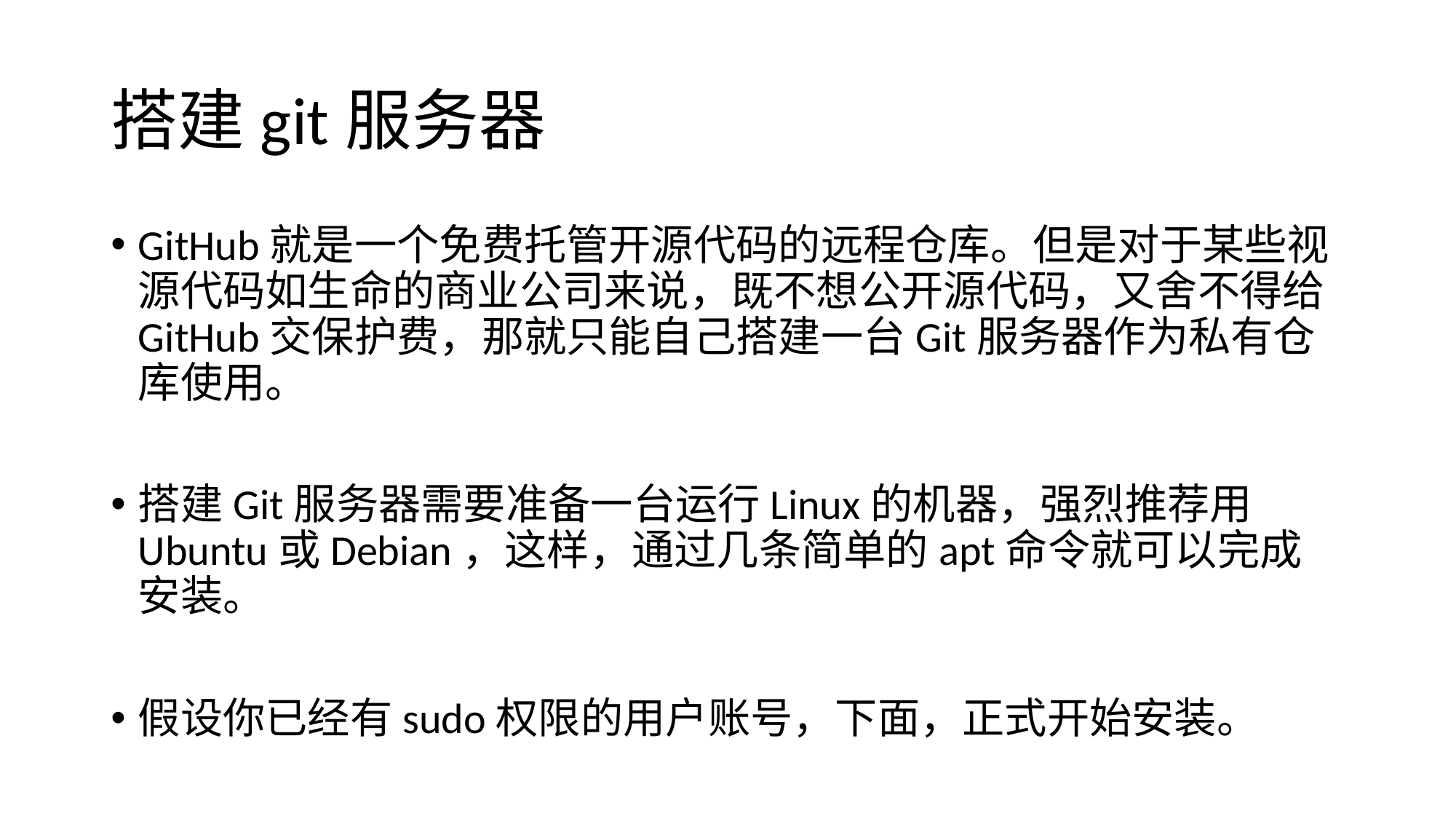

# 搭建git服务器
GitHub就是一个免费托管开源代码的远程仓库。但是对于某些视源代码如生命的商业公司来说，既不想公开源代码，又舍不得给GitHub交保护费，那就只能自己搭建一台Git服务器作为私有仓库使用。

搭建Git服务器需要准备一台运行Linux的机器，强烈推荐用Ubuntu或Debian，这样，通过几条简单的apt命令就可以完成安装。

假设你已经有sudo权限的用户账号，下面，正式开始安装。